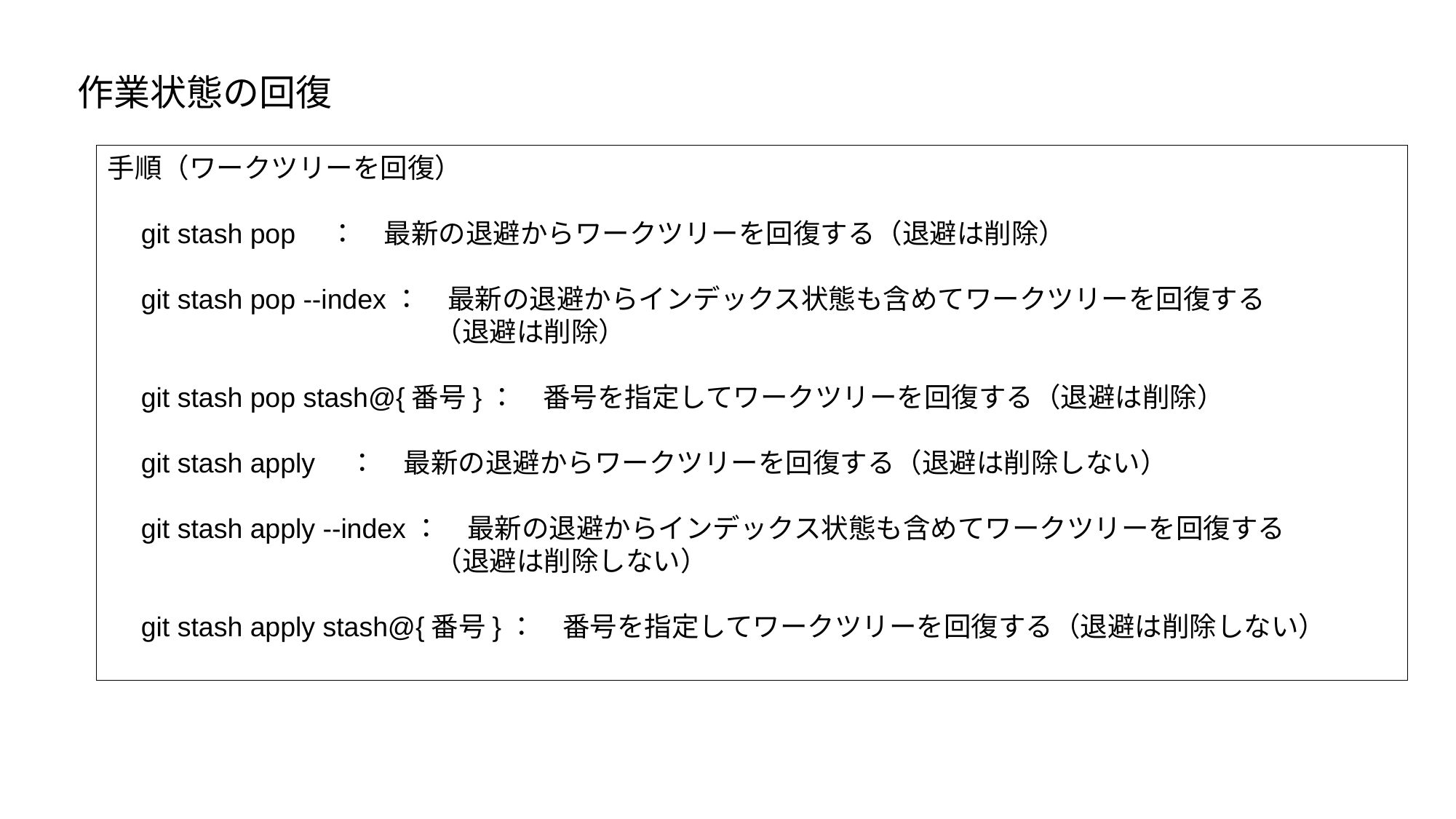

作業状態の回復
手順（ワークツリーを回復）

　git stash pop　：　最新の退避からワークツリーを回復する（退避は削除）

　git stash pop --index：　最新の退避からインデックス状態も含めてワークツリーを回復する
　　　　　　　　　　　　（退避は削除）

　git stash pop stash@{番号}：　番号を指定してワークツリーを回復する（退避は削除）

　git stash apply　：　最新の退避からワークツリーを回復する（退避は削除しない）

　git stash apply --index：　最新の退避からインデックス状態も含めてワークツリーを回復する
　　　　　　　　　　　　（退避は削除しない）

　git stash apply stash@{番号}：　番号を指定してワークツリーを回復する（退避は削除しない）